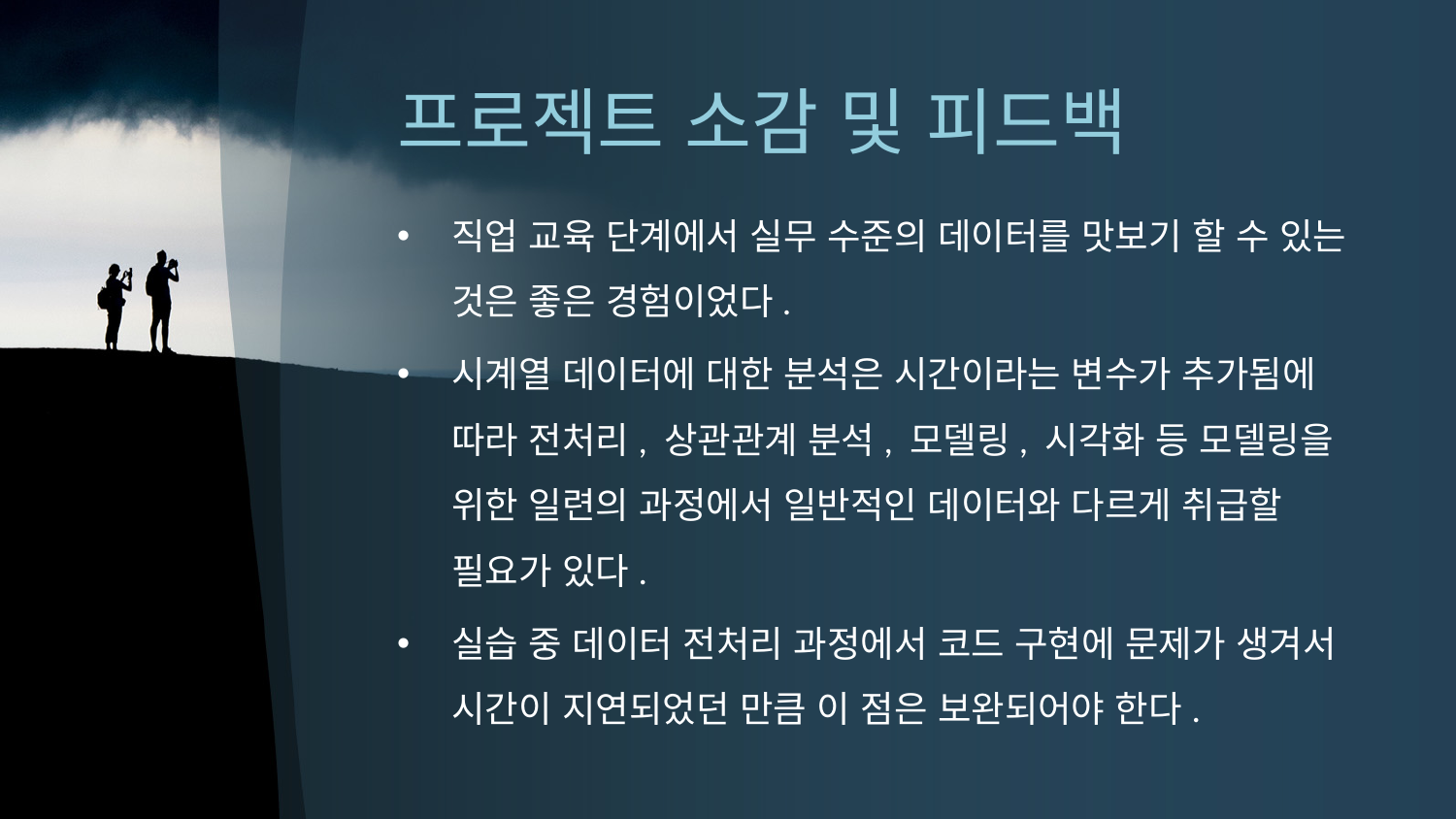

# 프로젝트 소감 및 피드백
직업 교육 단계에서 실무 수준의 데이터를 맛보기 할 수 있는 것은 좋은 경험이었다.
시계열 데이터에 대한 분석은 시간이라는 변수가 추가됨에 따라 전처리, 상관관계 분석, 모델링, 시각화 등 모델링을 위한 일련의 과정에서 일반적인 데이터와 다르게 취급할 필요가 있다.
실습 중 데이터 전처리 과정에서 코드 구현에 문제가 생겨서 시간이 지연되었던 만큼 이 점은 보완되어야 한다.